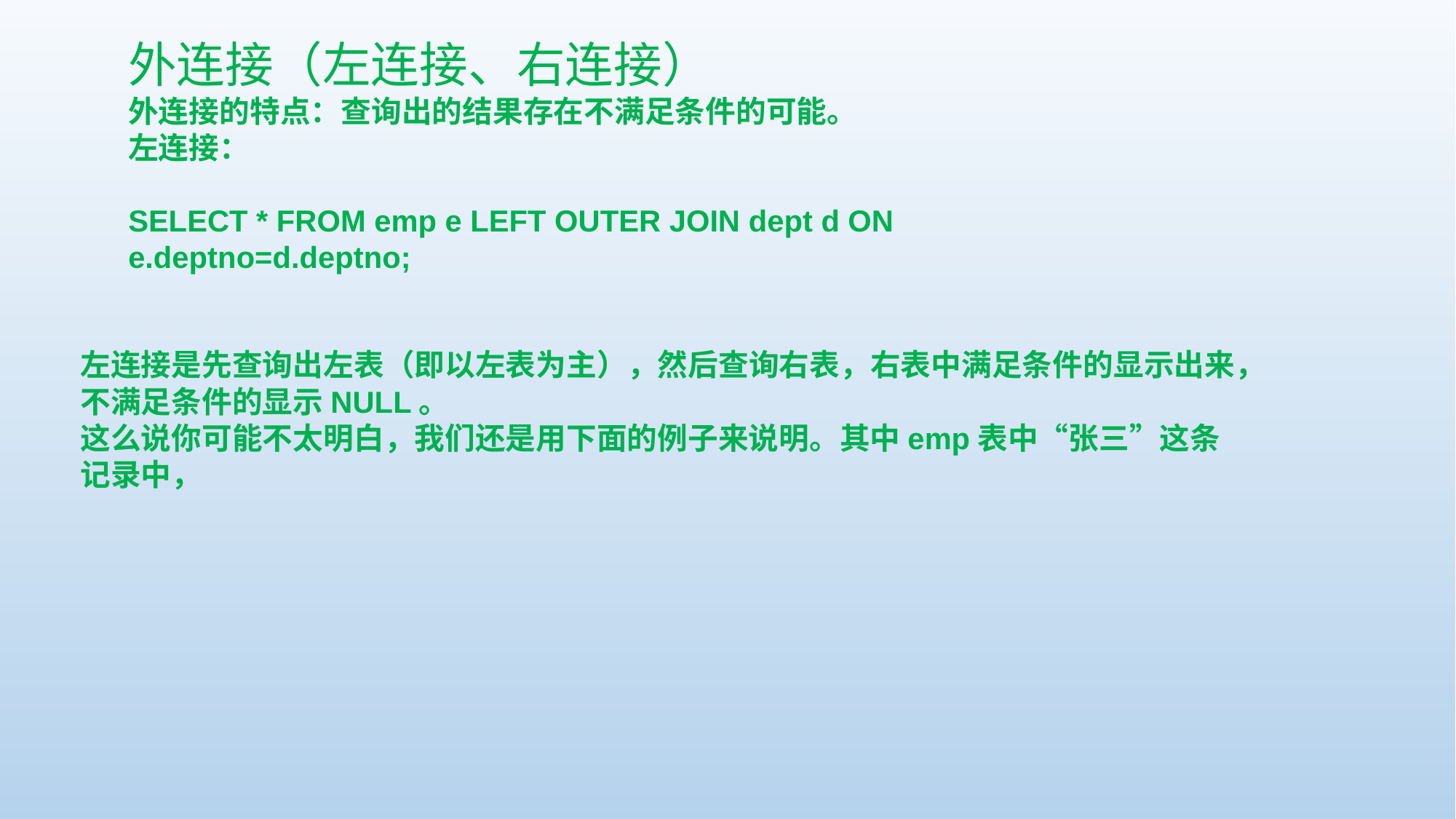

外连接（左连接、右连接）
外连接的特点：查询出的结果存在不满足条件的可能。左连接：

SELECT * FROM emp e LEFT OUTER JOIN dept d ON e.deptno=d.deptno;

左连接是先查询出左表（即以左表为主），然后查询右表，右表中满足条件的显示出来，不满足条件的显示NULL。这么说你可能不太明白，我们还是用下面的例子来说明。其中emp表中“张三”这条记录中，